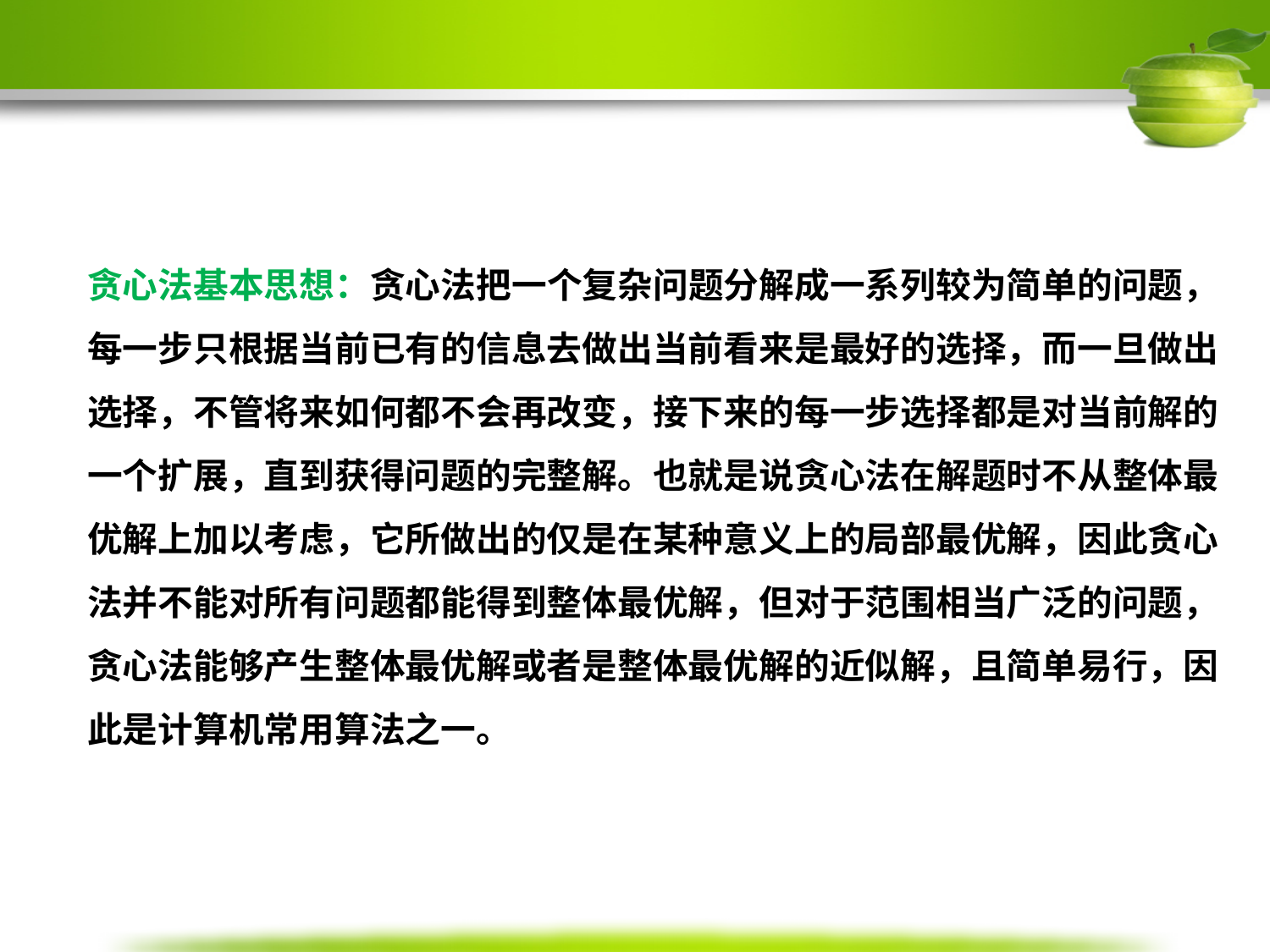

贪心法基本思想：贪心法把一个复杂问题分解成一系列较为简单的问题，每一步只根据当前已有的信息去做出当前看来是最好的选择，而一旦做出选择，不管将来如何都不会再改变，接下来的每一步选择都是对当前解的一个扩展，直到获得问题的完整解。也就是说贪心法在解题时不从整体最优解上加以考虑，它所做出的仅是在某种意义上的局部最优解，因此贪心法并不能对所有问题都能得到整体最优解，但对于范围相当广泛的问题，贪心法能够产生整体最优解或者是整体最优解的近似解，且简单易行，因此是计算机常用算法之一。